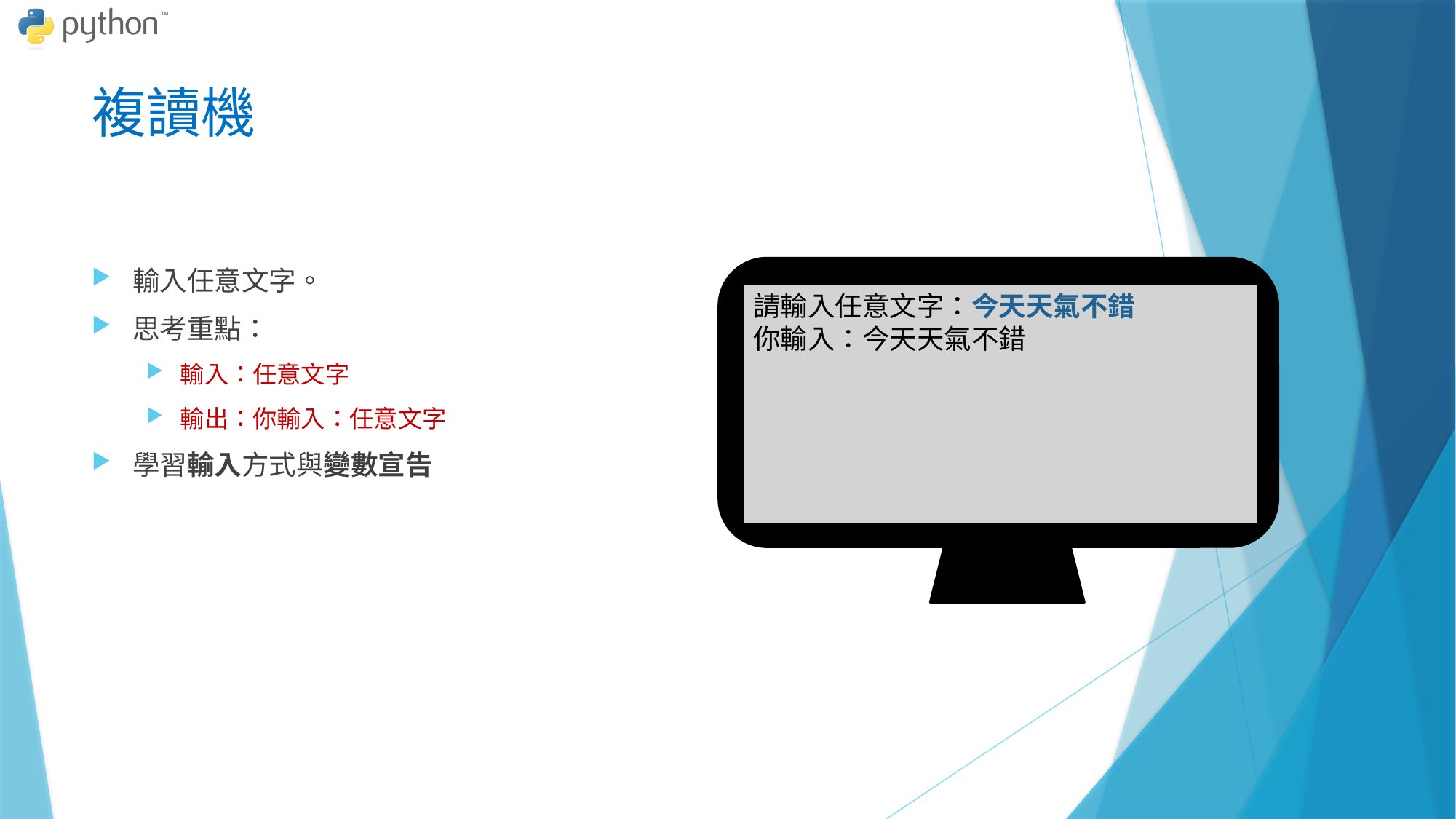

# 複讀機
輸入任意文字。
思考重點：
輸入：任意文字
輸出：你輸入：任意文字
學習輸入方式與變數宣告

請輸入任意文字：今天天氣不錯
你輸入：今天天氣不錯